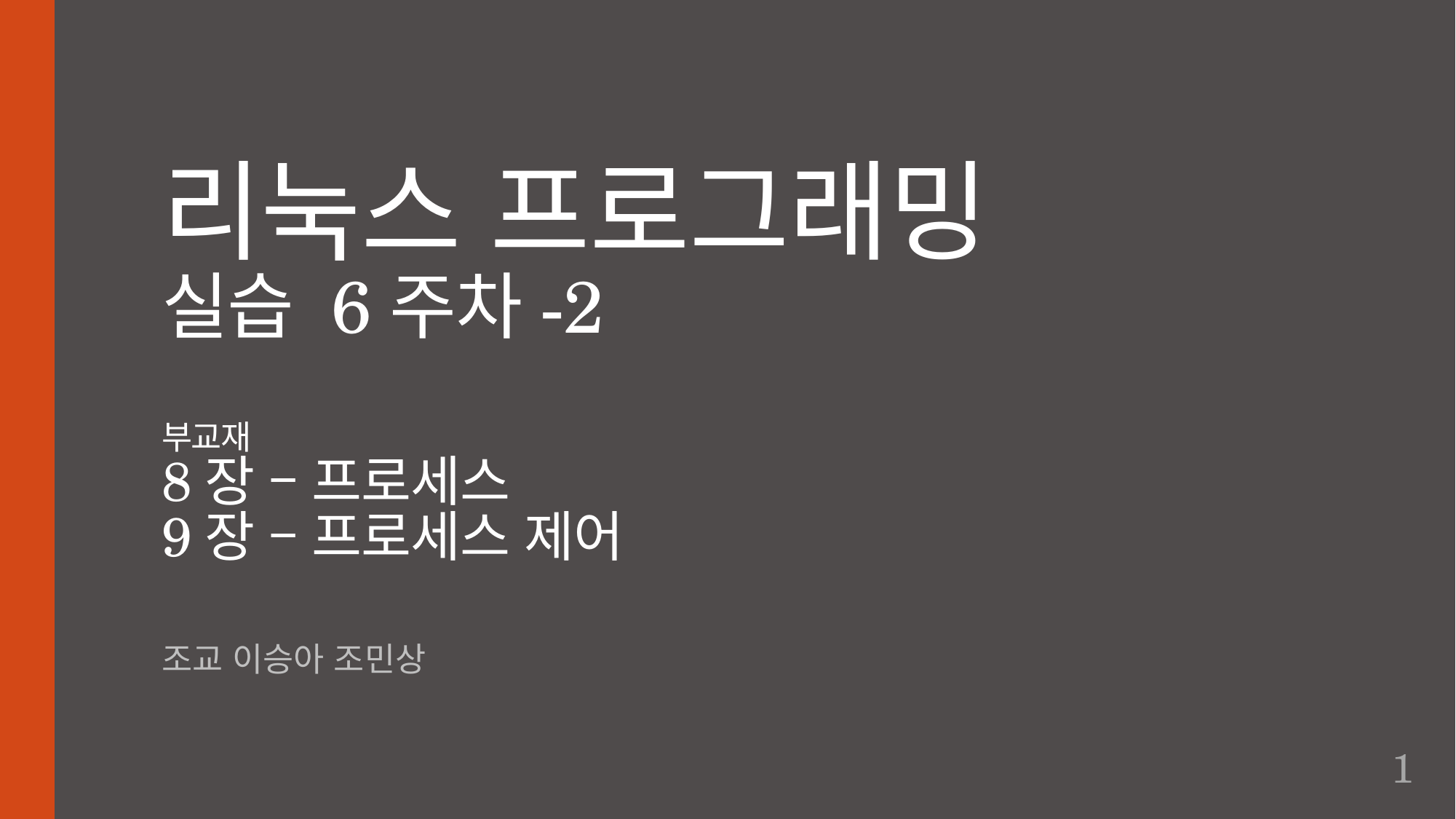

# 리눅스 프로그래밍 실습 6주차-2 부교재 8장 – 프로세스 9장 – 프로세스 제어

조교 이승아 조민상
1